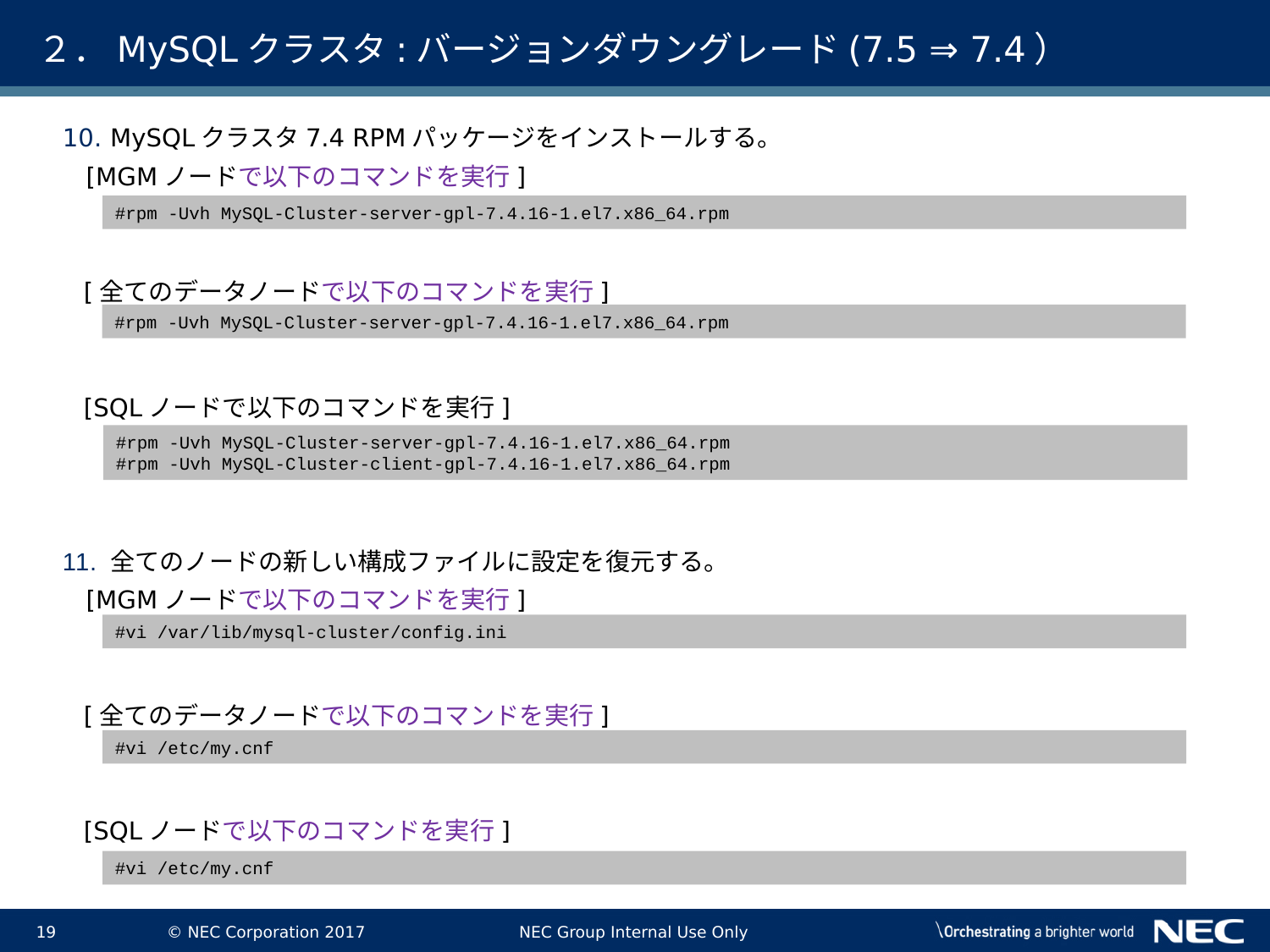

# ２．MySQLクラスタ:バージョンダウングレード(7.5 ⇒ 7.4）
MySQLクラスタ7.4 RPMパッケージをインストールする。
   [MGMノードで以下のコマンドを実行]

    [全てのデータノードで以下のコマンドを実行]

    [SQLノードで以下のコマンドを実行]

全てのノードの新しい構成ファイルに設定を復元する。
   [MGMノードで以下のコマンドを実行]

    [全てのデータノードで以下のコマンドを実行]

    [SQLノードで以下のコマンドを実行]

#rpm -Uvh MySQL-Cluster-server-gpl-7.4.16-1.el7.x86_64.rpm
#rpm -Uvh MySQL-Cluster-server-gpl-7.4.16-1.el7.x86_64.rpm
#rpm -Uvh MySQL-Cluster-server-gpl-7.4.16-1.el7.x86_64.rpm
#rpm -Uvh MySQL-Cluster-client-gpl-7.4.16-1.el7.x86_64.rpm
#vi /var/lib/mysql-cluster/config.ini
#vi /etc/my.cnf
#vi /etc/my.cnf